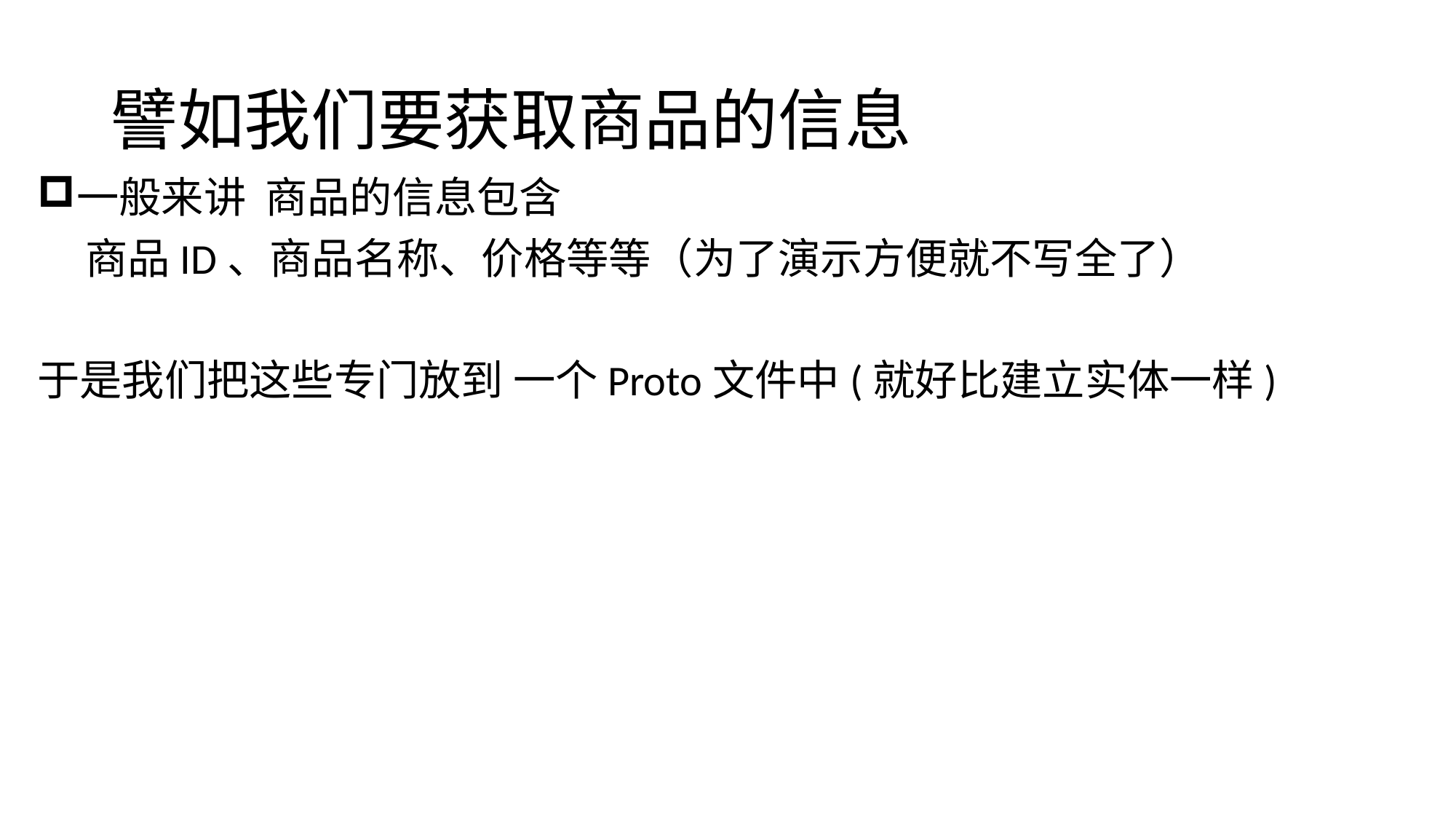

# 譬如我们要获取商品的信息
一般来讲  商品的信息包含
    商品ID、商品名称、价格等等（为了演示方便就不写全了）

于是我们把这些专门放到 一个Proto文件中(就好比建立实体一样)